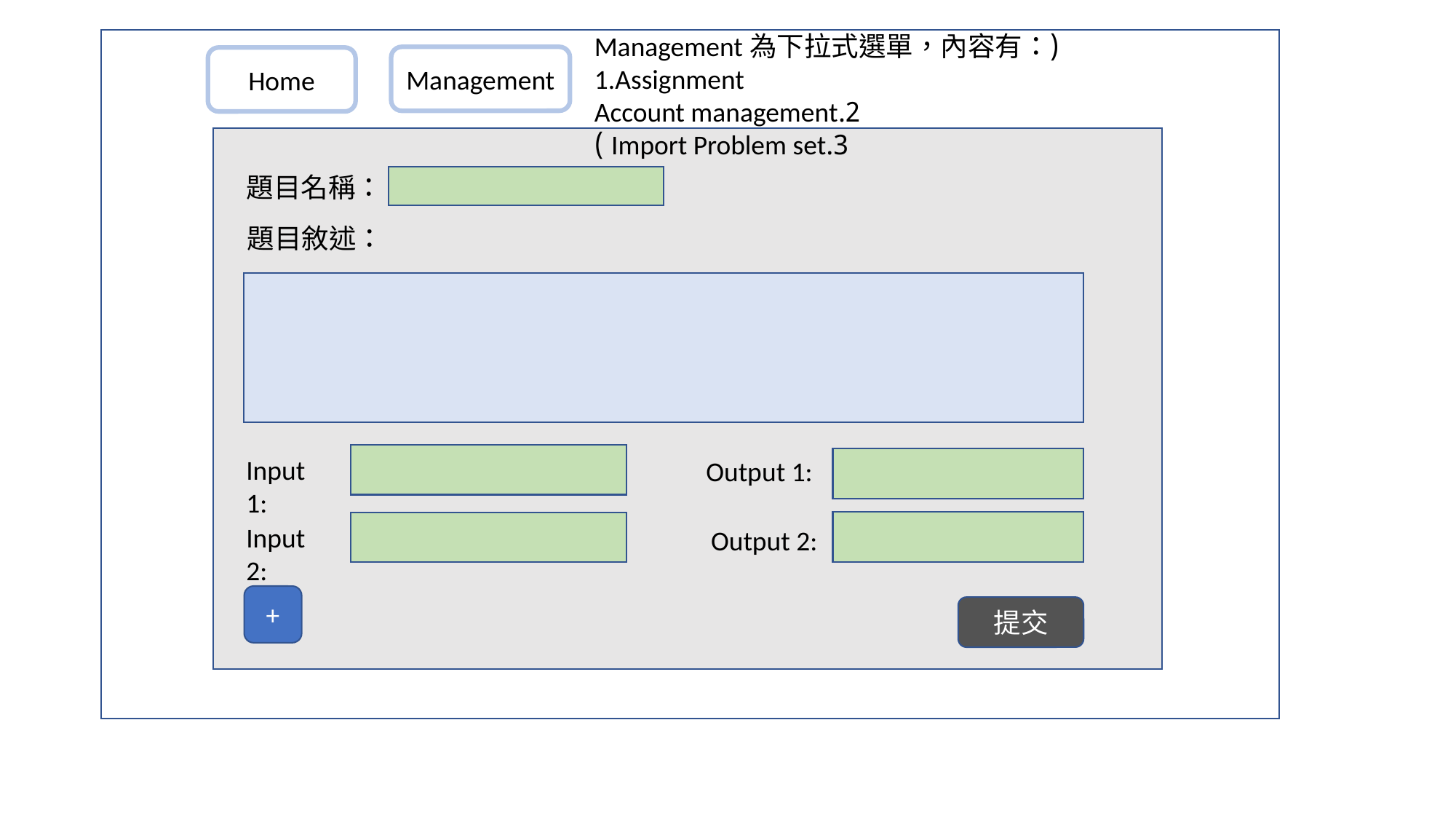

(Management為下拉式選單，內容有：	1.Assignment
2.Account management
3.Import Problem set )

Management
Home
題目名稱：

題目敘述：

Input 1:

Output 1:

Input 2:
Output 2:
+
提交